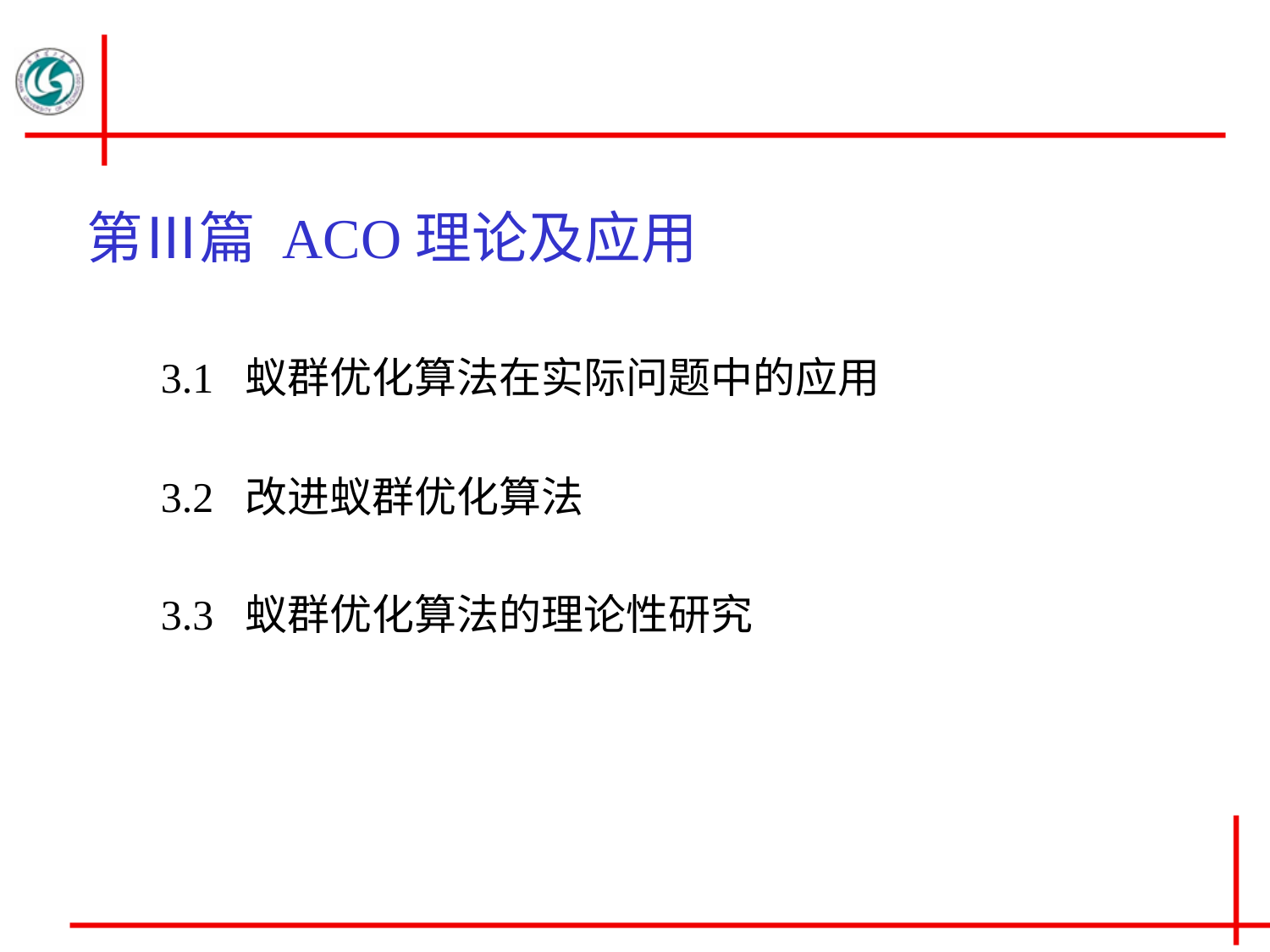

# 第Ⅲ篇 ACO理论及应用

3.1  蚁群优化算法在实际问题中的应用

3.2  改进蚁群优化算法

3.3  蚁群优化算法的理论性研究